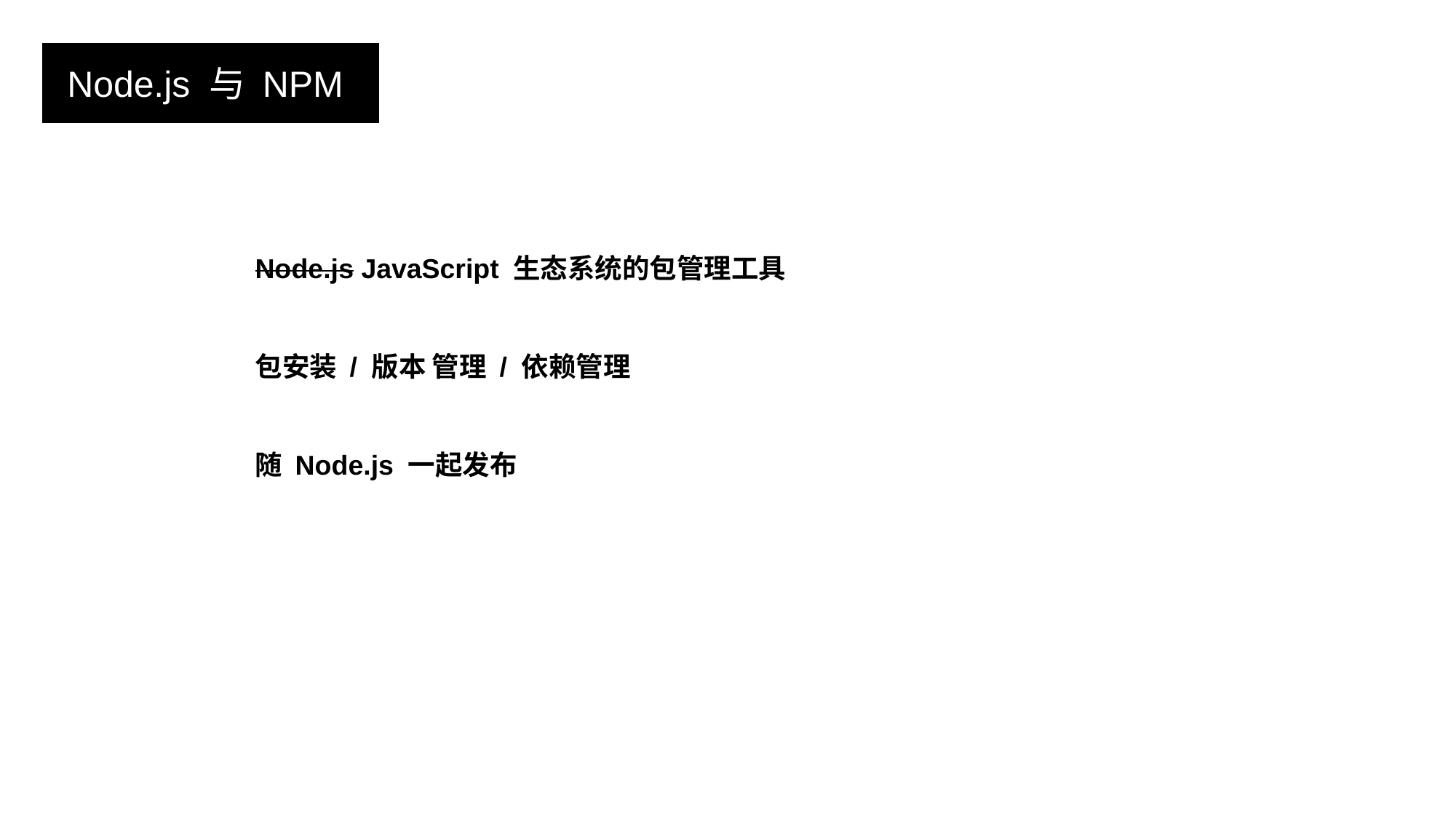

Node.js 与 NPM
Node.js JavaScript 生态系统的包管理工具

包安装 / 版本 管理 / 依赖管理

随 Node.js 一起发布